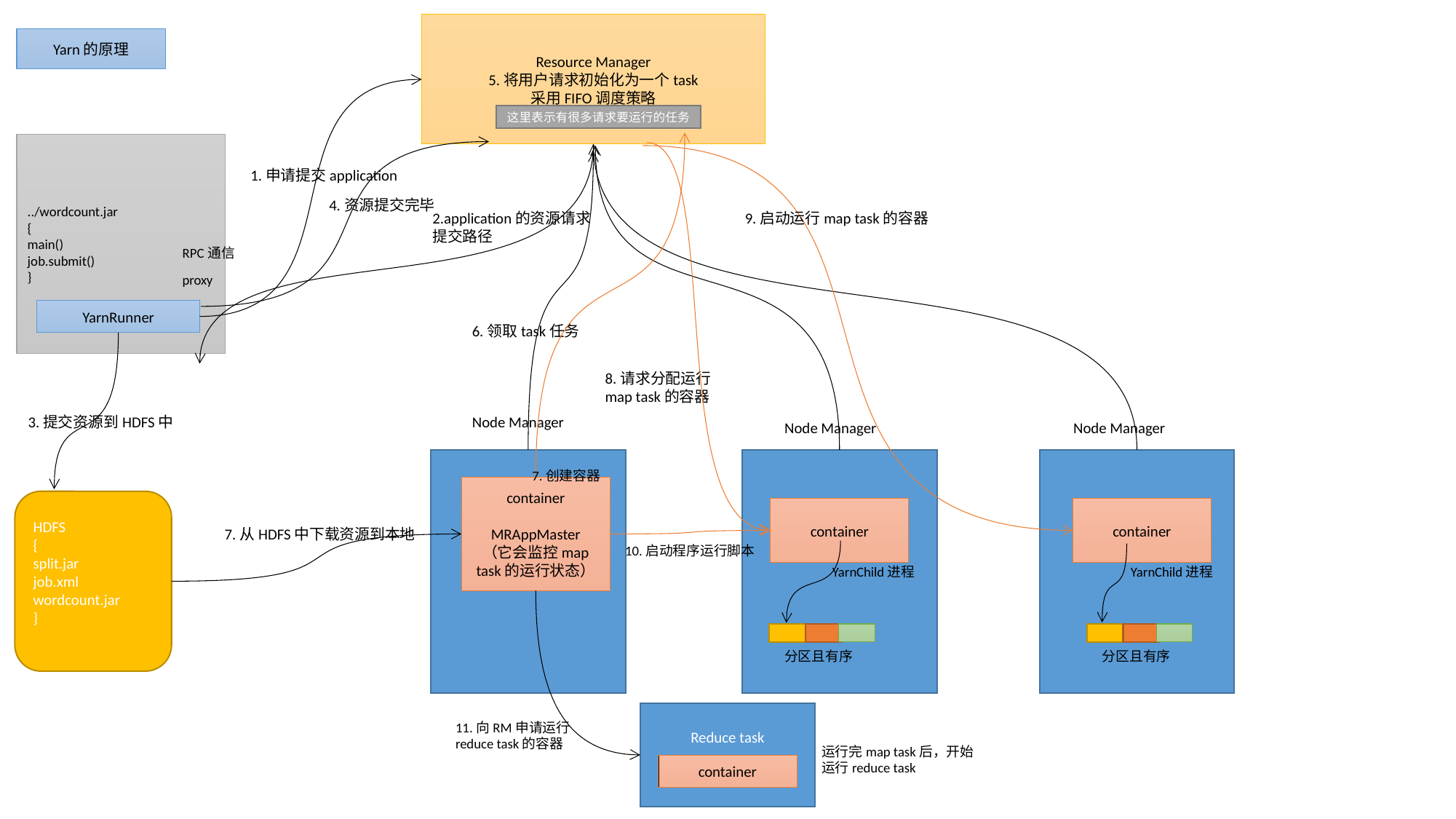

Resource Manager
5.将用户请求初始化为一个task
采用FIFO调度策略
Yarn的原理
这里表示有很多请求要运行的任务
../wordcount.jar
{
main()
job.submit()
}
1.申请提交application
4.资源提交完毕
2.application的资源请求提交路径
9.启动运行map task的容器
RPC通信
proxy
YarnRunner
6.领取task任务
8.请求分配运行map task的容器
3.提交资源到HDFS中
Node Manager
Node Manager
Node Manager

7.创建容器
container

MRAppMaster
（它会监控map task的运行状态）
HDFS
{
split.jar
job.xml
wordcount.jar
}

container
container
7.从HDFS中下载资源到本地
10.启动程序运行脚本
YarnChild进程
YarnChild进程

分区且有序
分区且有序
Reduce task

11.向RM申请运行reduce task的容器
运行完map task后，开始运行reduce task
container